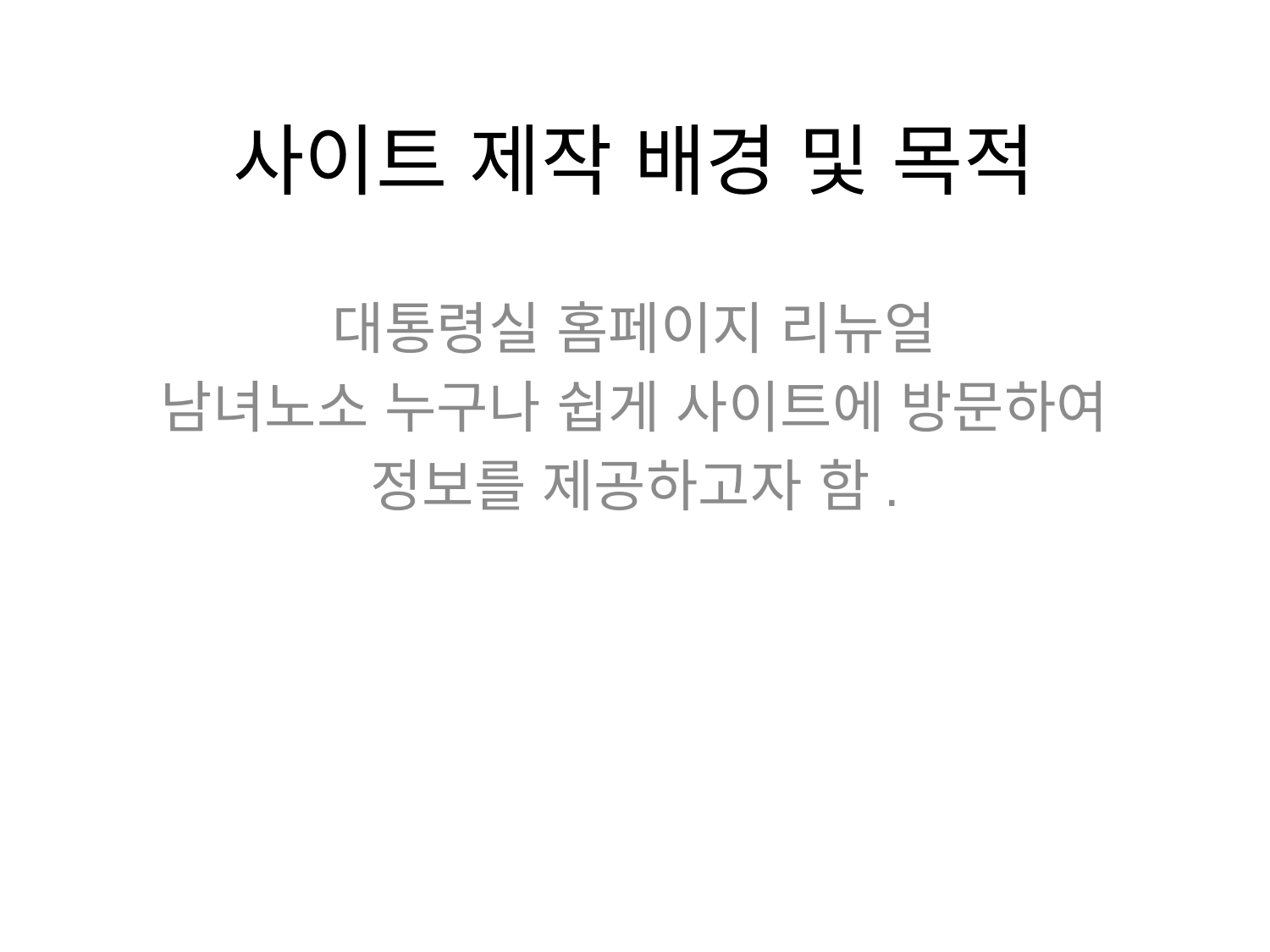

# 사이트 제작 배경 및 목적
대통령실 홈페이지 리뉴얼
남녀노소 누구나 쉽게 사이트에 방문하여
정보를 제공하고자 함.